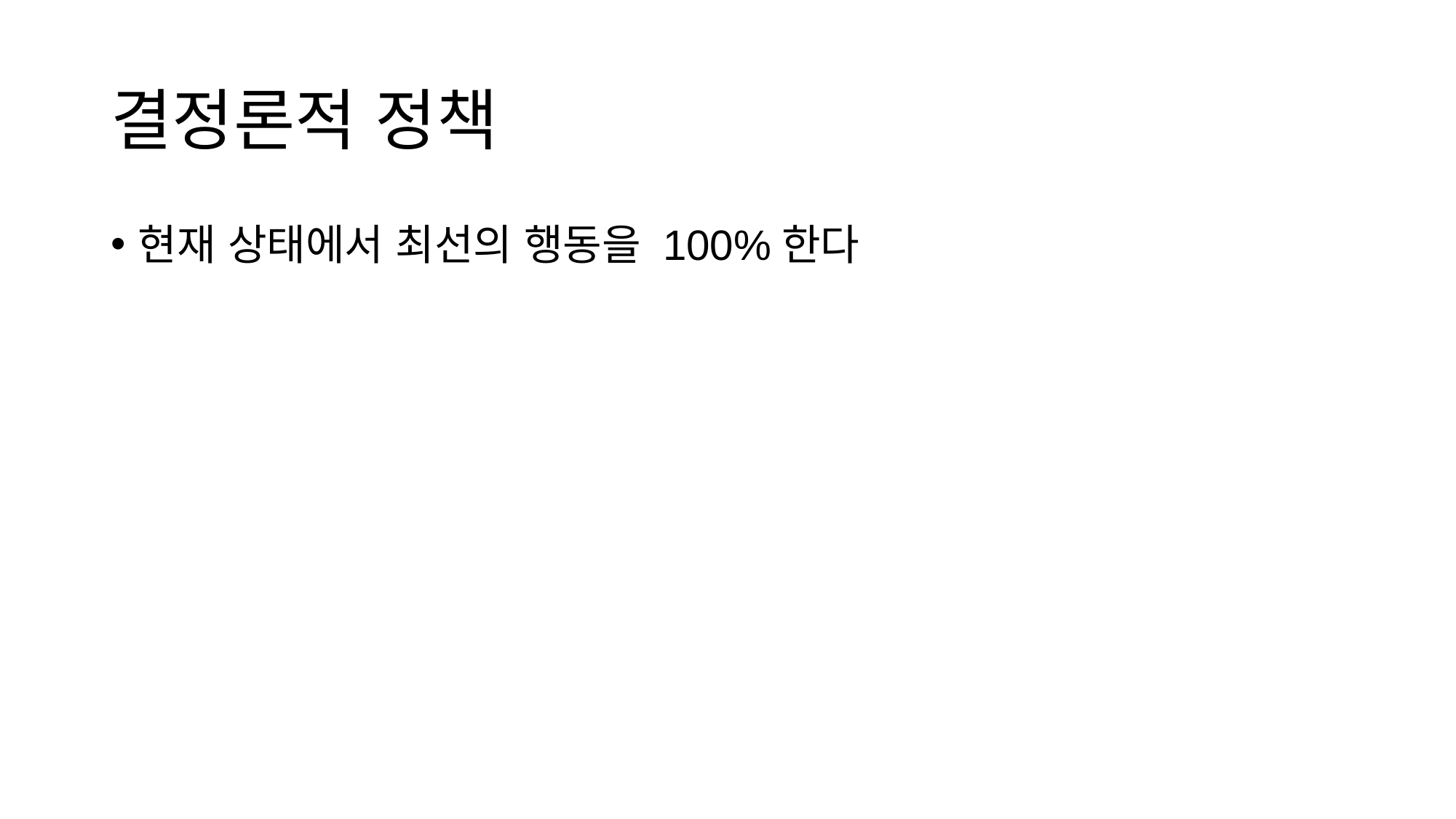

# 결정론적 정책
현재 상태에서 최선의 행동을 100%한다